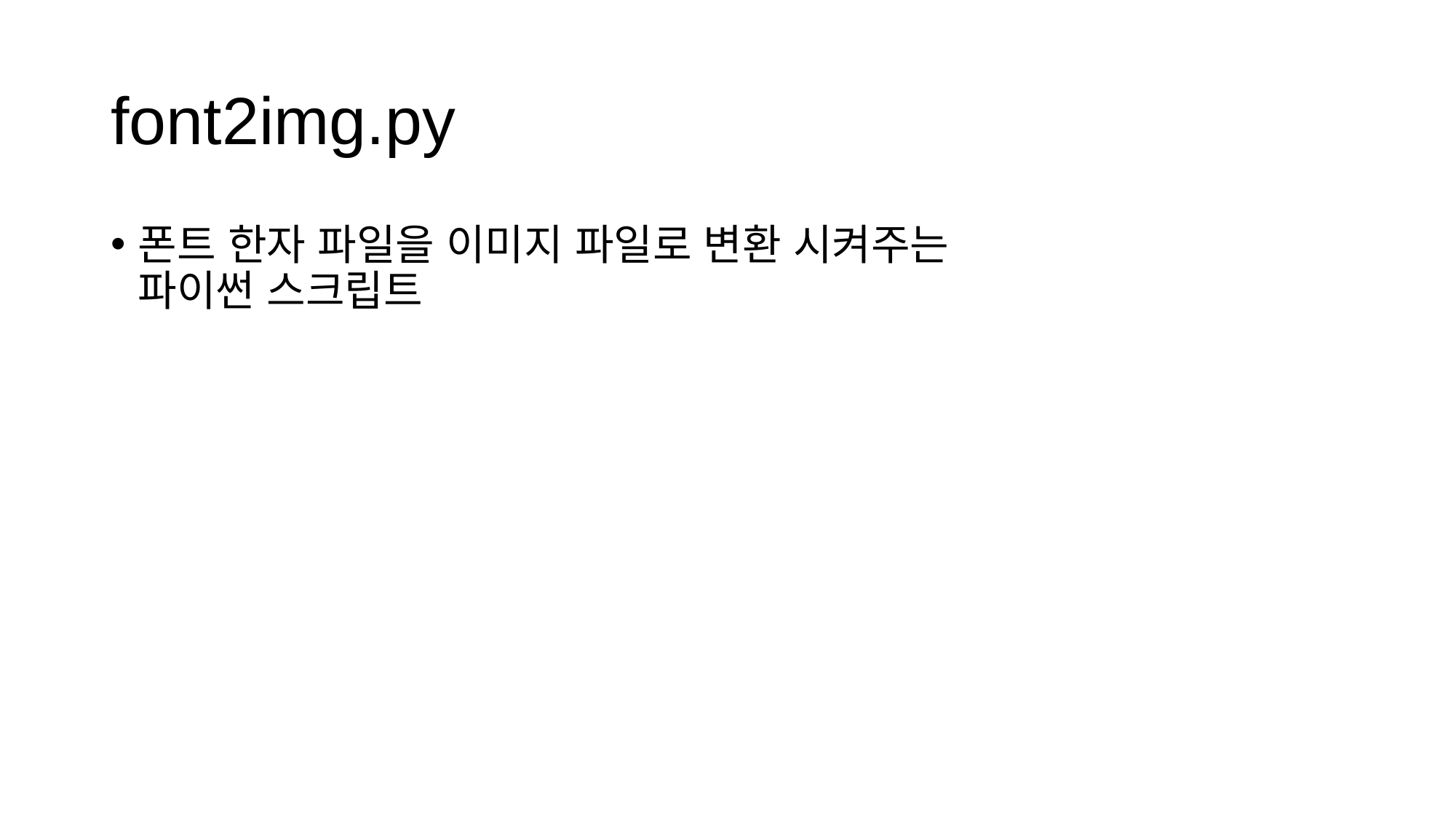

# font2img.py
폰트 한자 파일을 이미지 파일로 변환 시켜주는
파이썬 스크립트